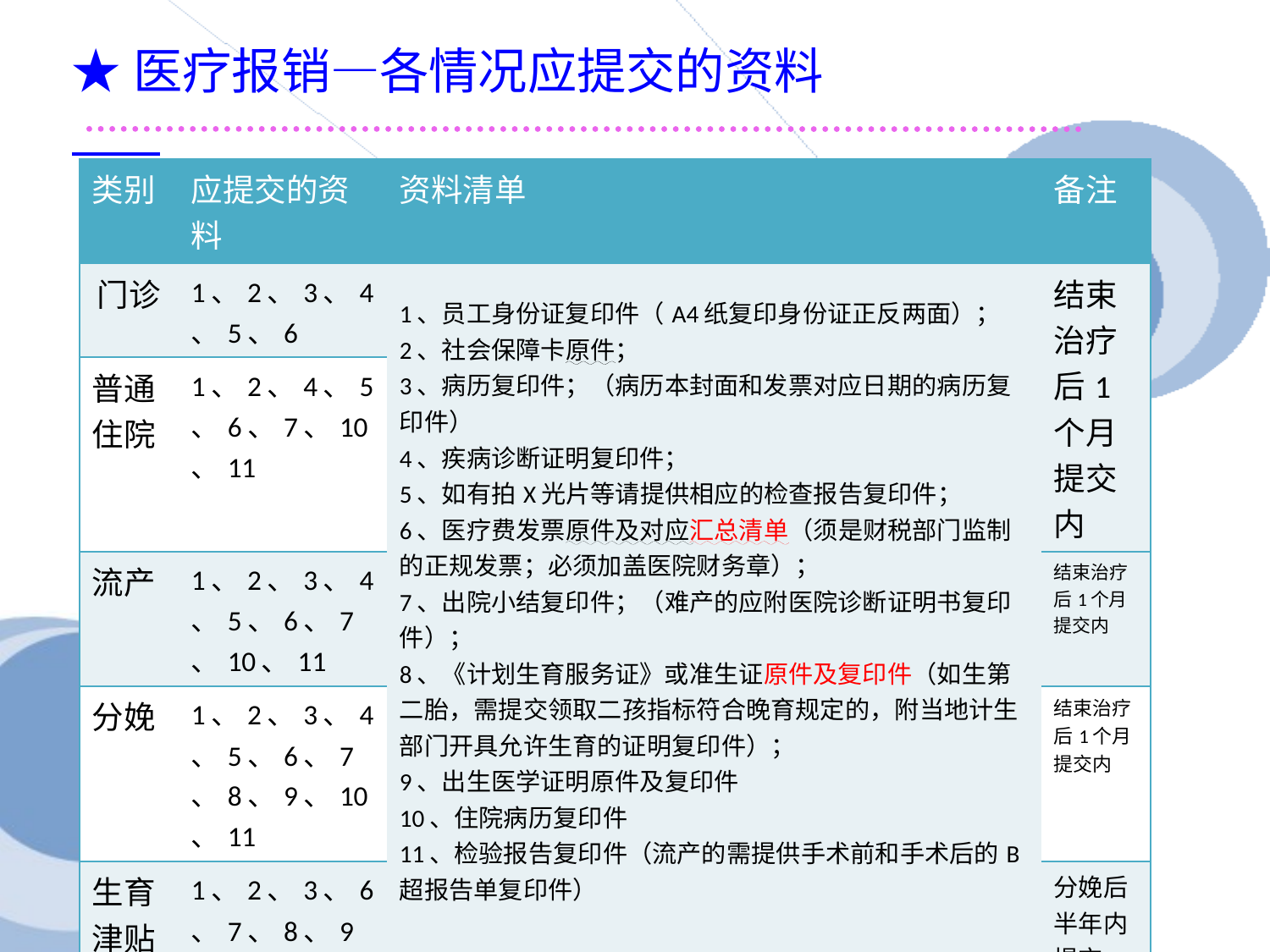

★医疗报销—各情况应提交的资料
| 类别 | 应提交的资料 | 资料清单 | 备注 |
| --- | --- | --- | --- |
| 门诊 | 1、2、3、4、5、6 | 1、员工身份证复印件（A4纸复印身份证正反两面）； 2、社会保障卡原件； 3、病历复印件；（病历本封面和发票对应日期的病历复印件） 4、疾病诊断证明复印件； 5、如有拍X光片等请提供相应的检查报告复印件； 6、医疗费发票原件及对应汇总清单（须是财税部门监制的正规发票；必须加盖医院财务章）； 7、出院小结复印件；（难产的应附医院诊断证明书复印件）； 8、《计划生育服务证》或准生证原件及复印件（如生第二胎，需提交领取二孩指标符合晚育规定的，附当地计生部门开具允许生育的证明复印件）； 9、出生医学证明原件及复印件 10、住院病历复印件 11、检验报告复印件（流产的需提供手术前和手术后的B超报告单复印件） | 结束治疗后1个月提交内 |
| 普通住院 | 1、2、4、5、6、7、10、11 |  |  |
| 流产 | 1、2、3、4、5、6、7、10、11 |  | 结束治疗后1个月提交内 |
| 分娩 | 1、2、3、4、5、6、7、8、9、10、11 |  | 结束治疗后1个月提交内 |
| 生育津贴 | 1、2、3、6、7、8、9、10、11、 |  | 分娩后半年内提交 |
|  |  |  |  |